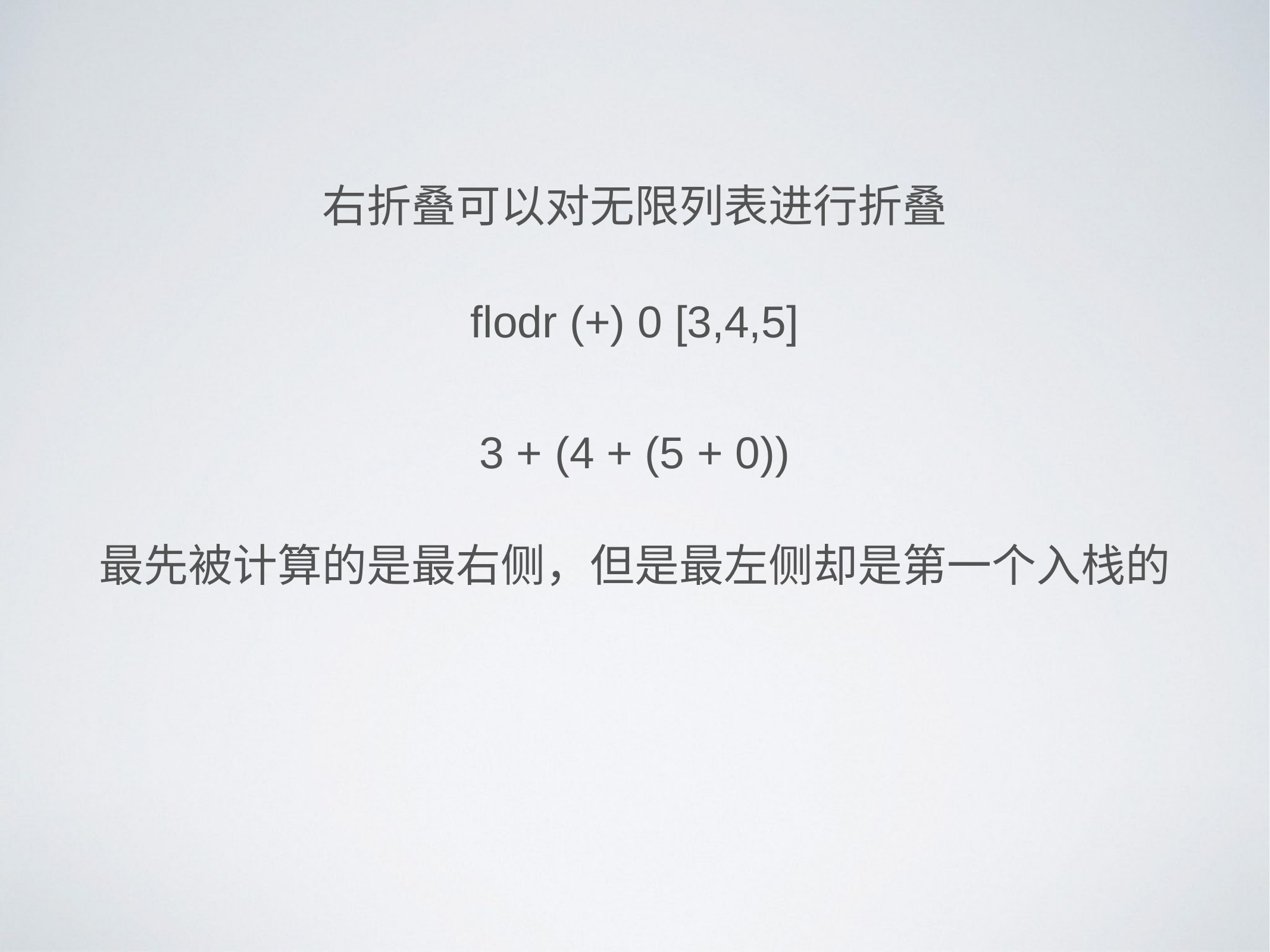

右折叠可以对无限列表进行折叠
flodr (+) 0 [3,4,5]
3 + (4 + (5 + 0))
最先被计算的是最右侧，但是最左侧却是第一个入栈的